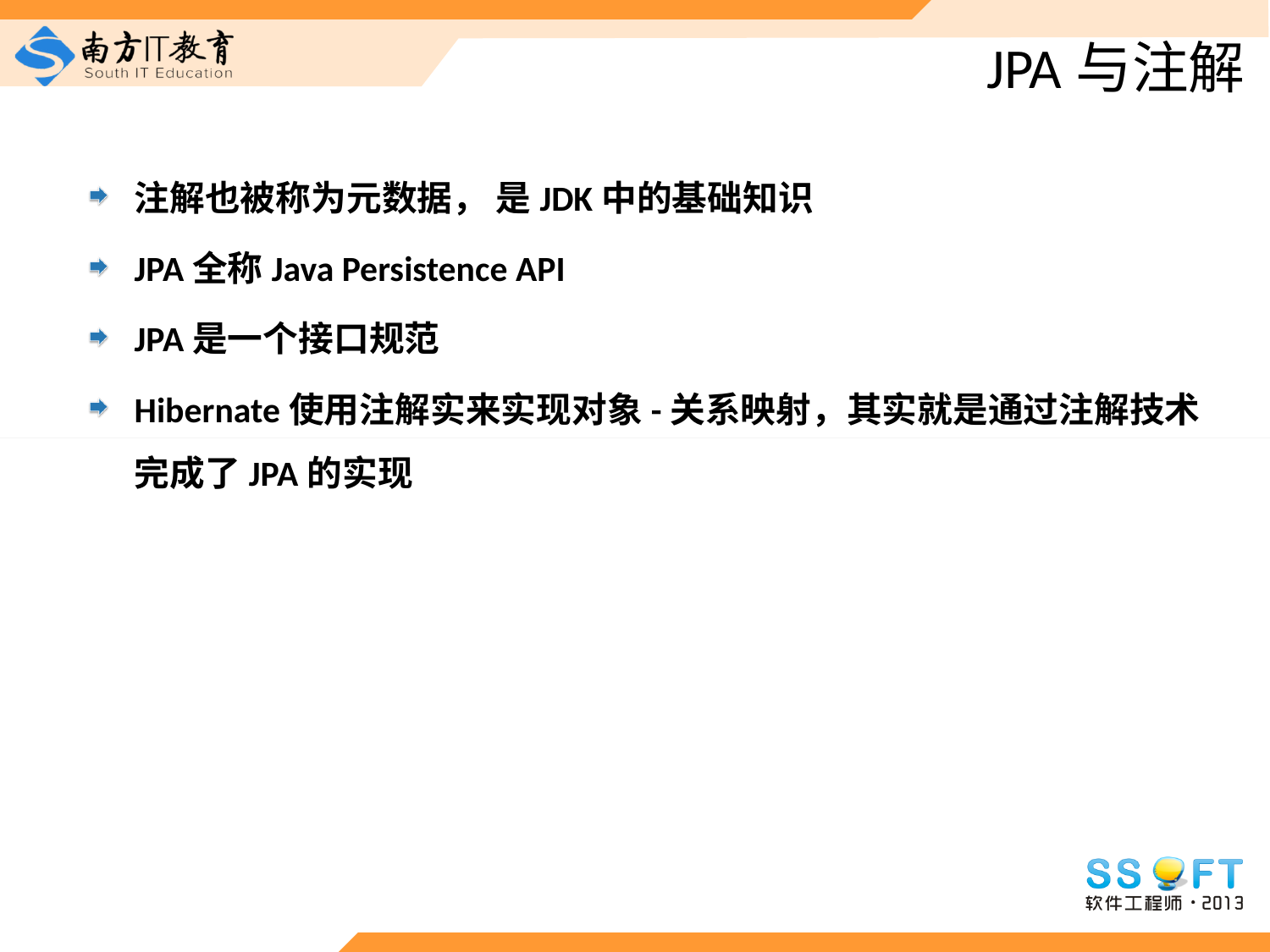

# JPA与注解
注解也被称为元数据， 是JDK中的基础知识
JPA全称Java Persistence API
JPA是一个接口规范
Hibernate使用注解实来实现对象-关系映射，其实就是通过注解技术完成了JPA的实现